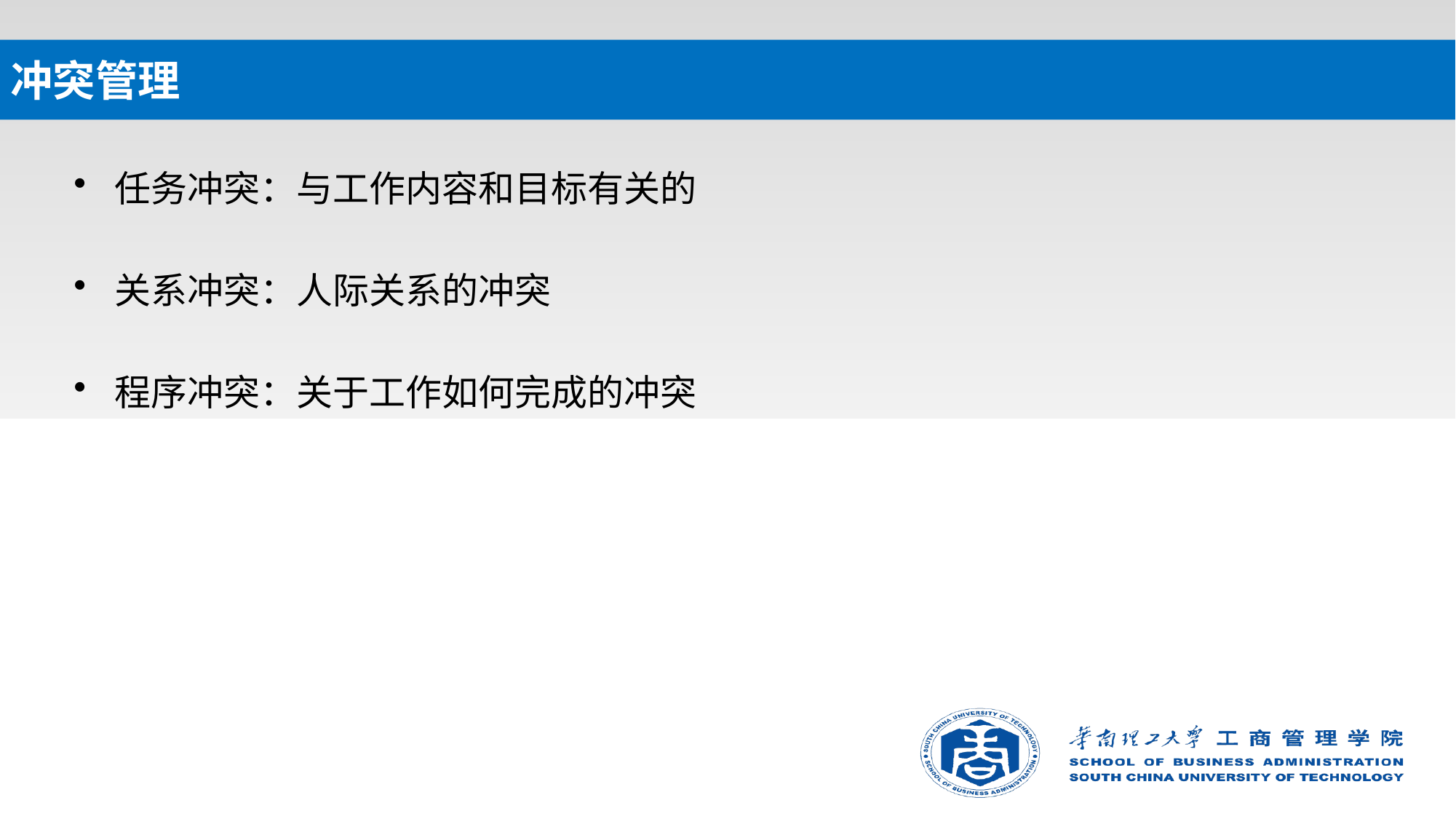

# 冲突管理
任务冲突：与工作内容和目标有关的

关系冲突：人际关系的冲突

程序冲突：关于工作如何完成的冲突